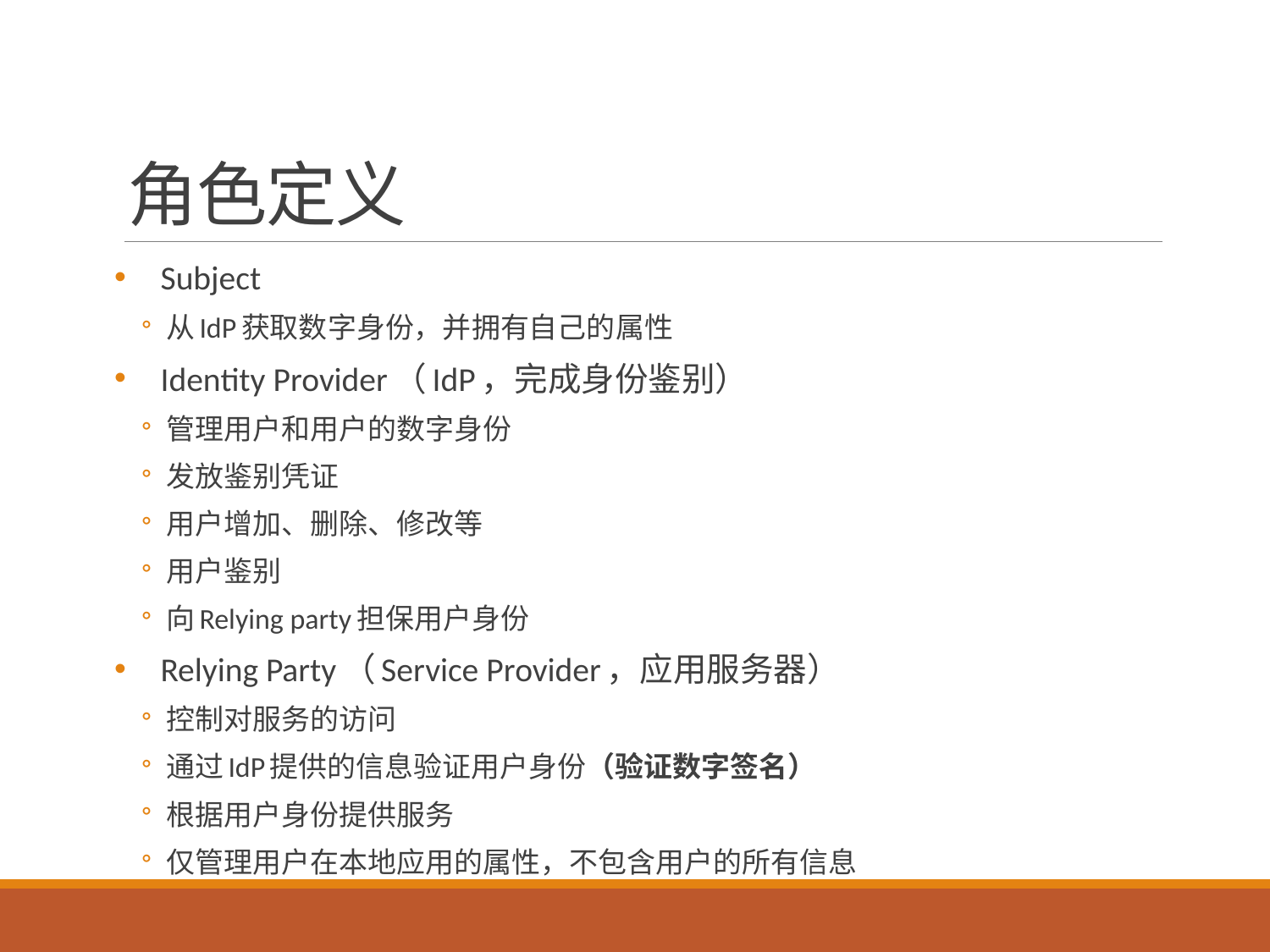

# 角色定义
Subject
从IdP获取数字身份，并拥有自己的属性
Identity Provider（IdP，完成身份鉴别）
管理用户和用户的数字身份
发放鉴别凭证
用户增加、删除、修改等
用户鉴别
向Relying party担保用户身份
Relying Party（Service Provider，应用服务器）
控制对服务的访问
通过IdP提供的信息验证用户身份（验证数字签名）
根据用户身份提供服务
仅管理用户在本地应用的属性，不包含用户的所有信息